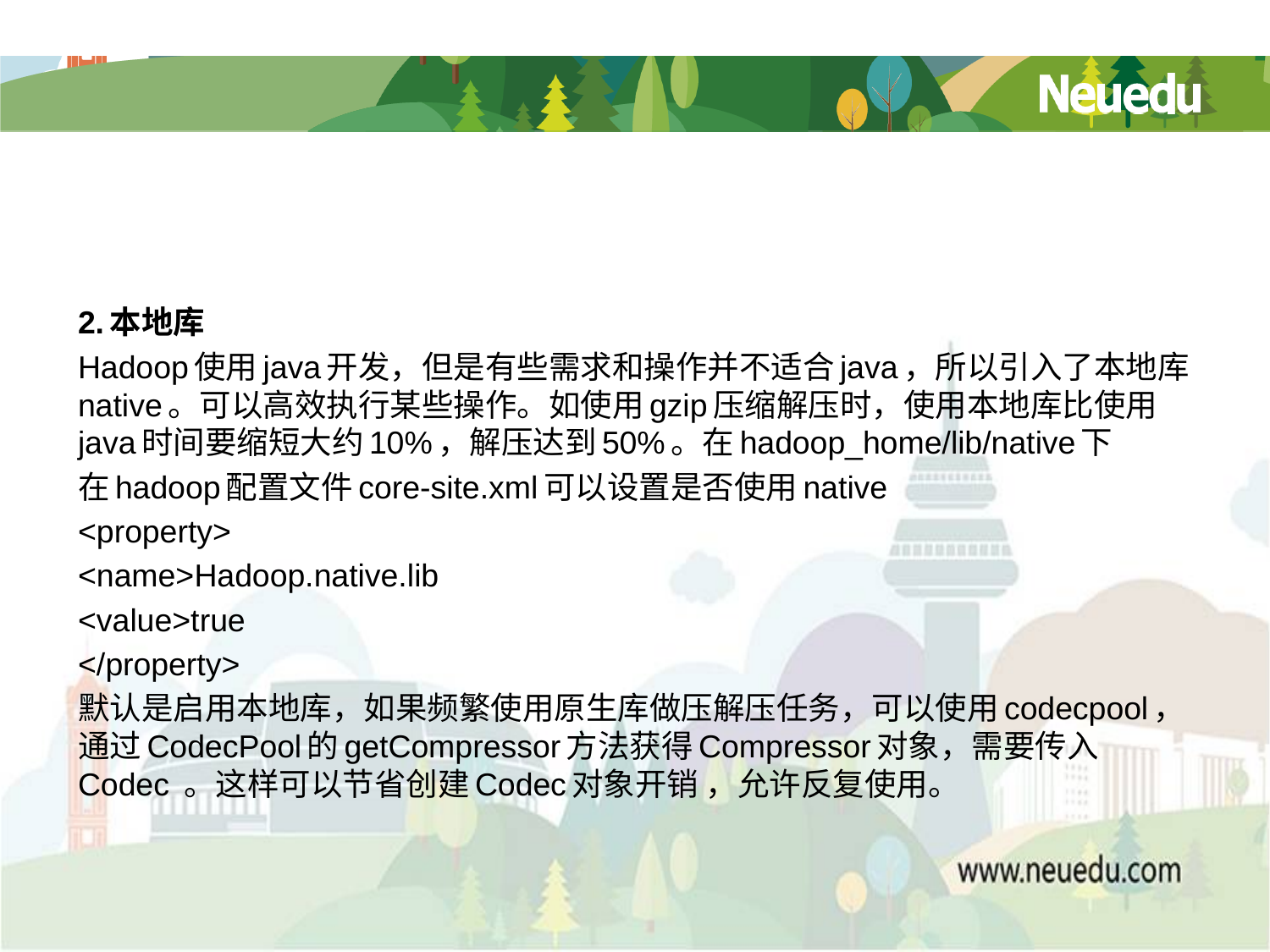

#
2.本地库
Hadoop使用java开发，但是有些需求和操作并不适合java，所以引入了本地库 native。可以高效执行某些操作。如使用gzip压缩解压时，使用本地库比使用java时间要缩短大约10%，解压达到50%。在hadoop_home/lib/native下
在hadoop配置文件core-site.xml可以设置是否使用native
<property>
<name>Hadoop.native.lib
<value>true
</property>
默认是启用本地库，如果频繁使用原生库做压解压任务，可以使用codecpool，通过CodecPool的getCompressor方法获得Compressor对象，需要传入Codec 。这样可以节省创建Codec对象开销 ，允许反复使用。